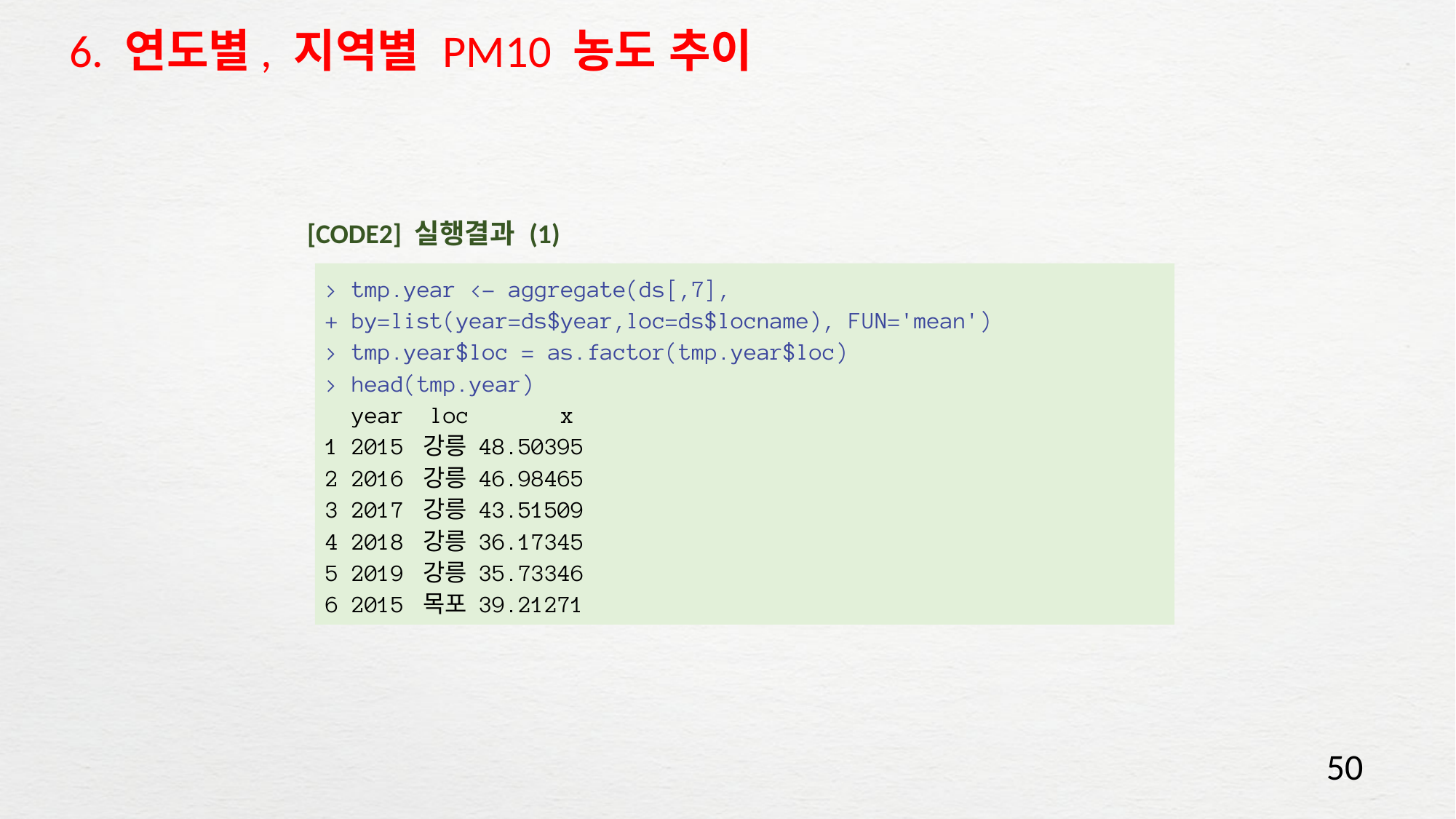

# 6. 연도별, 지역별 PM10 농도 추이
[CODE2] 실행결과 (1)
> tmp.year <- aggregate(ds[,7],
+ by=list(year=ds$year,loc=ds$locname), FUN='mean')
> tmp.year$loc = as.factor(tmp.year$loc)
> head(tmp.year)
  year  loc       x
1 2015 강릉 48.50395
2 2016 강릉 46.98465
3 2017 강릉 43.51509
4 2018 강릉 36.17345
5 2019 강릉 35.73346
6 2015 목포 39.21271
50
50